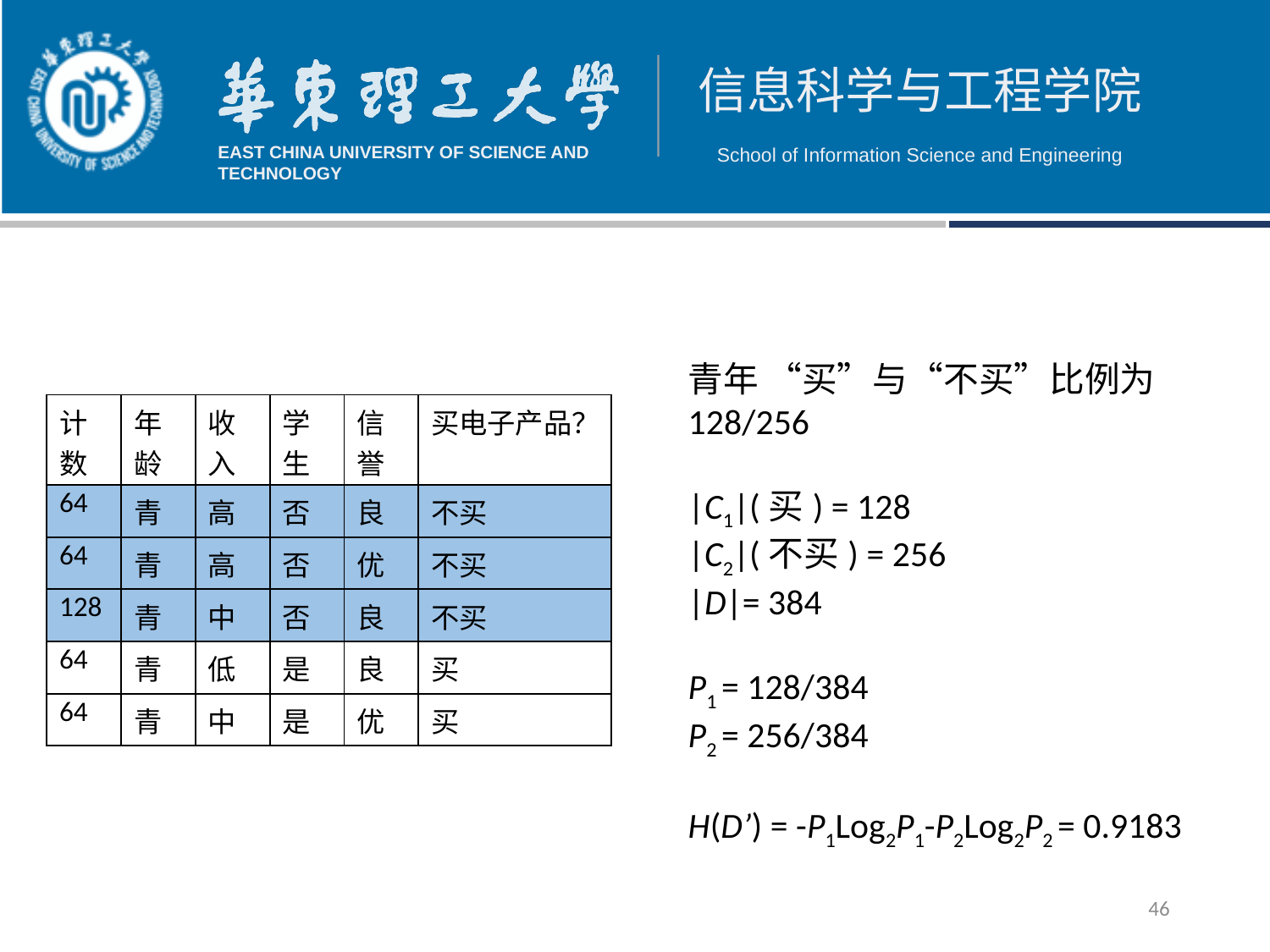

青年 “买”与“不买”比例为128/256

|C1|(买) = 128
|C2|(不买) = 256
|D|= 384

P1 = 128/384
P2 = 256/384

H(D’) = -P1Log2P1-P2Log2P2 = 0.9183
| 计数 | 年龄 | 收入 | 学生 | 信誉 | 买电子产品？ |
| --- | --- | --- | --- | --- | --- |
| 64 | 青 | 高 | 否 | 良 | 不买 |
| 64 | 青 | 高 | 否 | 优 | 不买 |
| 128 | 青 | 中 | 否 | 良 | 不买 |
| 64 | 青 | 低 | 是 | 良 | 买 |
| 64 | 青 | 中 | 是 | 优 | 买 |
46